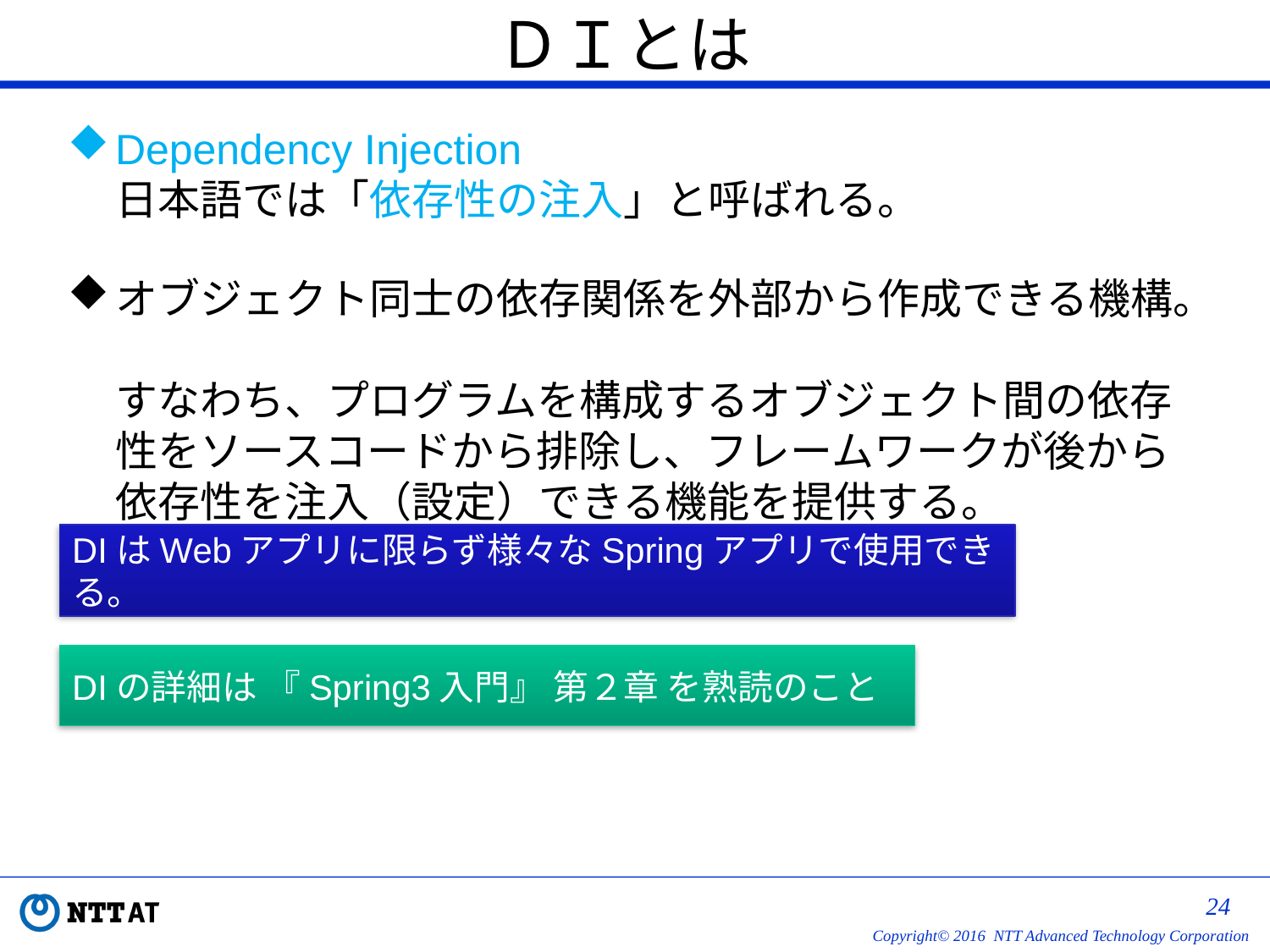

# ＤＩとは
Dependency Injection
日本語では「依存性の注入」と呼ばれる。

オブジェクト同士の依存関係を外部から作成できる機構。
すなわち、プログラムを構成するオブジェクト間の依存性をソースコードから排除し、フレームワークが後から依存性を注入（設定）できる機能を提供する。

DIはWebアプリに限らず様々なSpringアプリで使用できる。
DIの詳細は 『Spring3入門』 第２章 を熟読のこと
24